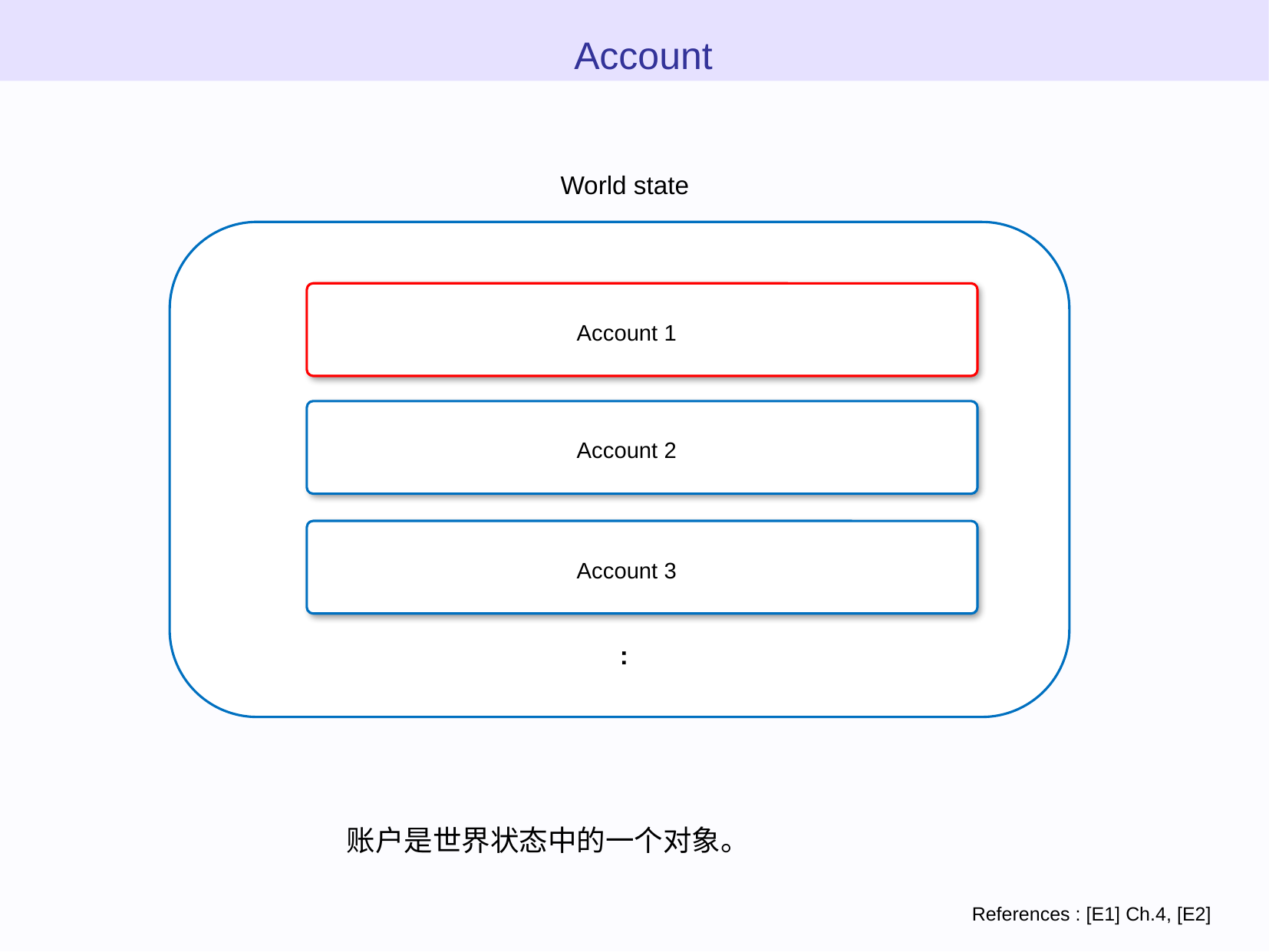

Account
World state

Account 1

Account 2

Account 3
:
账户是世界状态中的一个对象。
References : [E1] Ch.4, [E2]